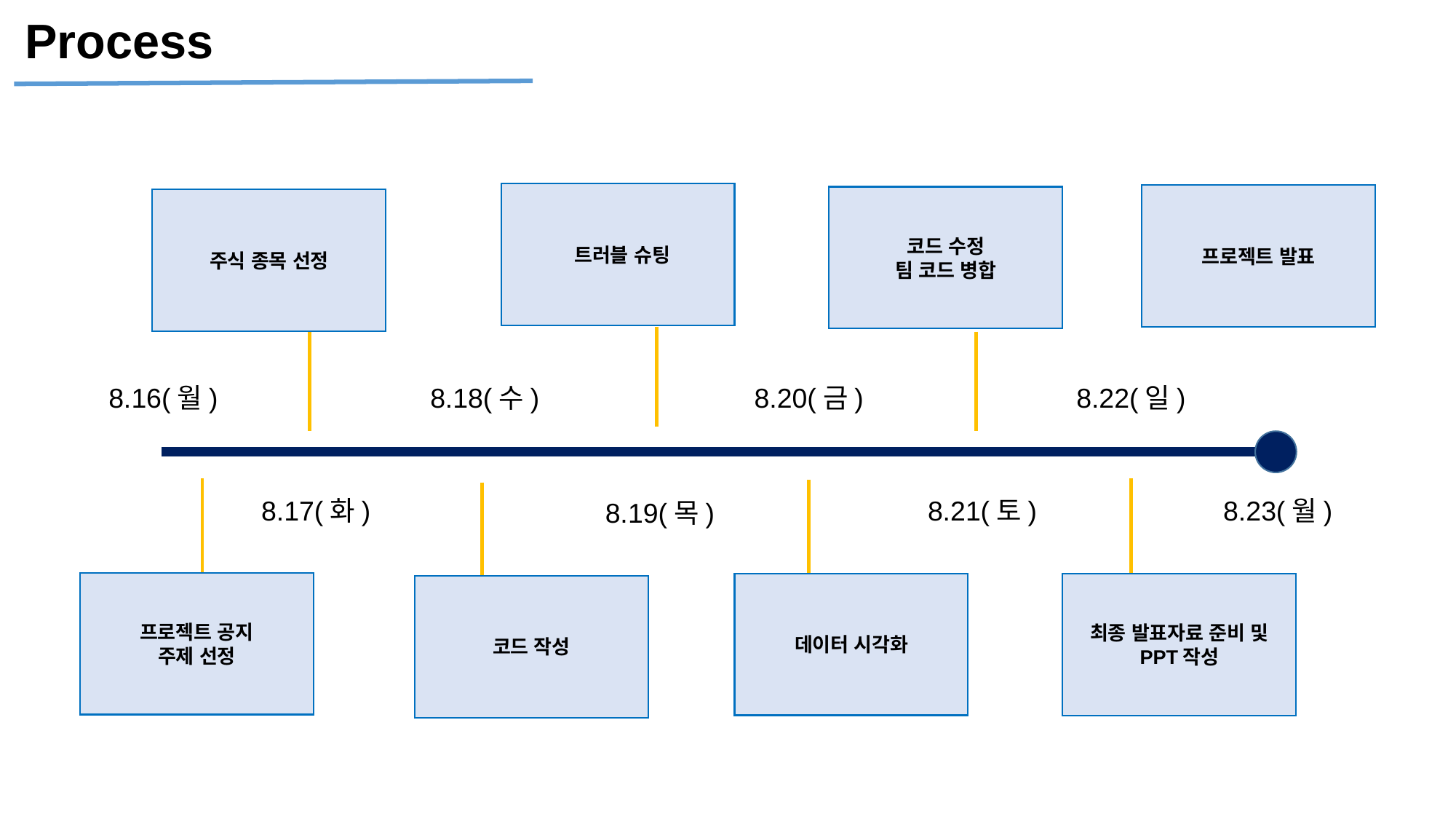

# Process

 트러블 슈팅
프로젝트 발표
코드 수정
팀 코드 병합
주식 종목 선정
8.16(월)
8.20(금)
8.22(일)
8.18(수)

8.17(화)
8.21(토)
8.23(월)
8.19(목)
프로젝트 공지
주제 선정
데이터 시각화
최종 발표자료 준비 및
PPT작성
코드 작성